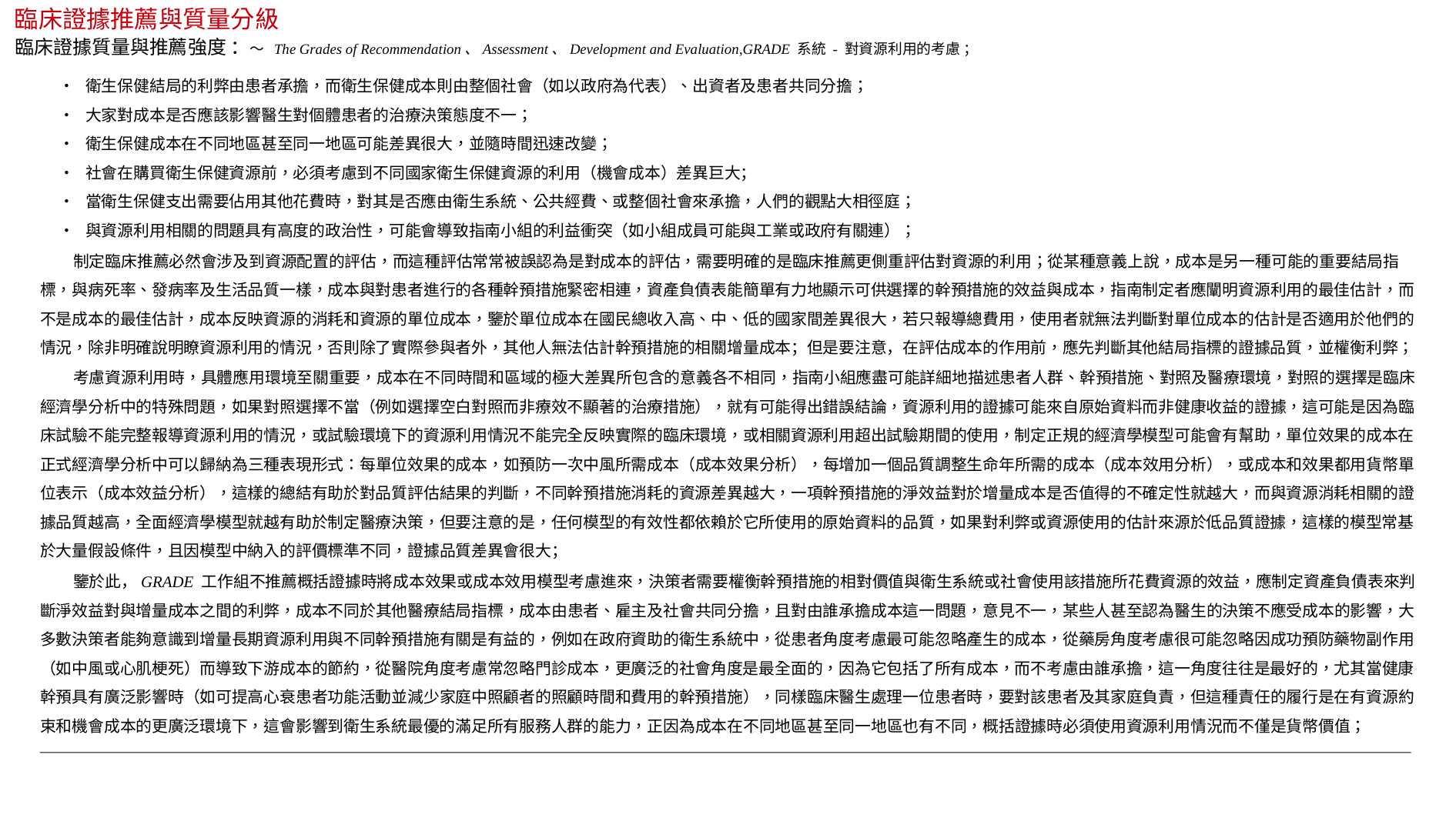

臨床證據推薦與質量分級
臨床證據質量與推薦強度 ：～ The Grades of Recommendation、Assessment、Development and Evaluation,GRADE 系統 - 對資源利用的考慮 ；
     •  衛生保健結局的利弊由患者承擔，而衛生保健成本則由整個社會（如以政府為代表）、出資者及患者共同分擔；
     •  大家對成本是否應該影響醫生對個體患者的治療決策態度不一；
     •  衛生保健成本在不同地區甚至同一地區可能差異很大，並隨時間迅速改變；
     •  社會在購買衛生保健資源前，必須考慮到不同國家衛生保健資源的利用（機會成本）差異巨大；
     •  當衛生保健支出需要佔用其他花費時，對其是否應由衛生系統、公共經費、或整個社會來承擔，人們的觀點大相徑庭；
     •  與資源利用相關的問題具有高度的政治性，可能會導致指南小組的利益衝突（如小組成員可能與工業或政府有關連）；
        制定臨床推薦必然會涉及到資源配置的評估，而這種評估常常被誤認為是對成本的評估，需要明確的是臨床推薦更側重評估對資源的利用；從某種意義上說，成本是另一種可能的重要結局指標，與病死率、發病率及生活品質一樣，成本與對患者進行的各種幹預措施緊密相連，資產負債表能簡單有力地顯示可供選擇的幹預措施的效益與成本，指南制定者應闡明資源利用的最佳估計，而不是成本的最佳估計，成本反映資源的消耗和資源的單位成本，鑒於單位成本在國民總收入高、中、低的國家間差異很大，若只報導總費用，使用者就無法判斷對單位成本的估計是否適用於他們的情況，除非明確說明瞭資源利用的情況，否則除了實際參與者外，其他人無法估計幹預措施的相關增量成本；但是要注意，在評估成本的作用前，應先判斷其他結局指標的證據品質，並權衡利弊；
        考慮資源利用時，具體應用環境至關重要，成本在不同時間和區域的極大差異所包含的意義各不相同，指南小組應盡可能詳細地描述患者人群、幹預措施、對照及醫療環境，對照的選擇是臨床經濟學分析中的特殊問題，如果對照選擇不當（例如選擇空白對照而非療效不顯著的治療措施），就有可能得出錯誤結論，資源利用的證據可能來自原始資料而非健康收益的證據，這可能是因為臨床試驗不能完整報導資源利用的情況，或試驗環境下的資源利用情況不能完全反映實際的臨床環境，或相關資源利用超出試驗期間的使用，制定正規的經濟學模型可能會有幫助，單位效果的成本在正式經濟學分析中可以歸納為三種表現形式：每單位效果的成本，如預防一次中風所需成本（成本效果分析），每增加一個品質調整生命年所需的成本（成本效用分析），或成本和效果都用貨幣單位表示（成本效益分析），這樣的總結有助於對品質評估結果的判斷，不同幹預措施消耗的資源差異越大，一項幹預措施的淨效益對於增量成本是否值得的不確定性就越大，而與資源消耗相關的證據品質越高，全面經濟學模型就越有助於制定醫療決策，但要注意的是，任何模型的有效性都依賴於它所使用的原始資料的品質，如果對利弊或資源使用的估計來源於低品質證據，這樣的模型常基於大量假設條件，且因模型中納入的評價標準不同，證據品質差異會很大；
        鑒於此，GRADE 工作組不推薦概括證據時將成本效果或成本效用模型考慮進來，決策者需要權衡幹預措施的相對價值與衛生系統或社會使用該措施所花費資源的效益，應制定資產負債表來判斷淨效益對與增量成本之間的利弊，成本不同於其他醫療結局指標，成本由患者、雇主及社會共同分擔，且對由誰承擔成本這一問題，意見不一，某些人甚至認為醫生的決策不應受成本的影響，大多數決策者能夠意識到增量長期資源利用與不同幹預措施有關是有益的，例如在政府資助的衛生系統中，從患者角度考慮最可能忽略產生的成本，從藥房角度考慮很可能忽略因成功預防藥物副作用（如中風或心肌梗死）而導致下游成本的節約，從醫院角度考慮常忽略門診成本，更廣泛的社會角度是最全面的，因為它包括了所有成本，而不考慮由誰承擔，這一角度往往是最好的，尤其當健康幹預具有廣泛影響時（如可提高心衰患者功能活動並減少家庭中照顧者的照顧時間和費用的幹預措施），同樣臨床醫生處理一位患者時，要對該患者及其家庭負責，但這種責任的履行是在有資源約束和機會成本的更廣泛環境下，這會影響到衛生系統最優的滿足所有服務人群的能力，正因為成本在不同地區甚至同一地區也有不同，概括證據時必須使用資源利用情況而不僅是貨幣價值；